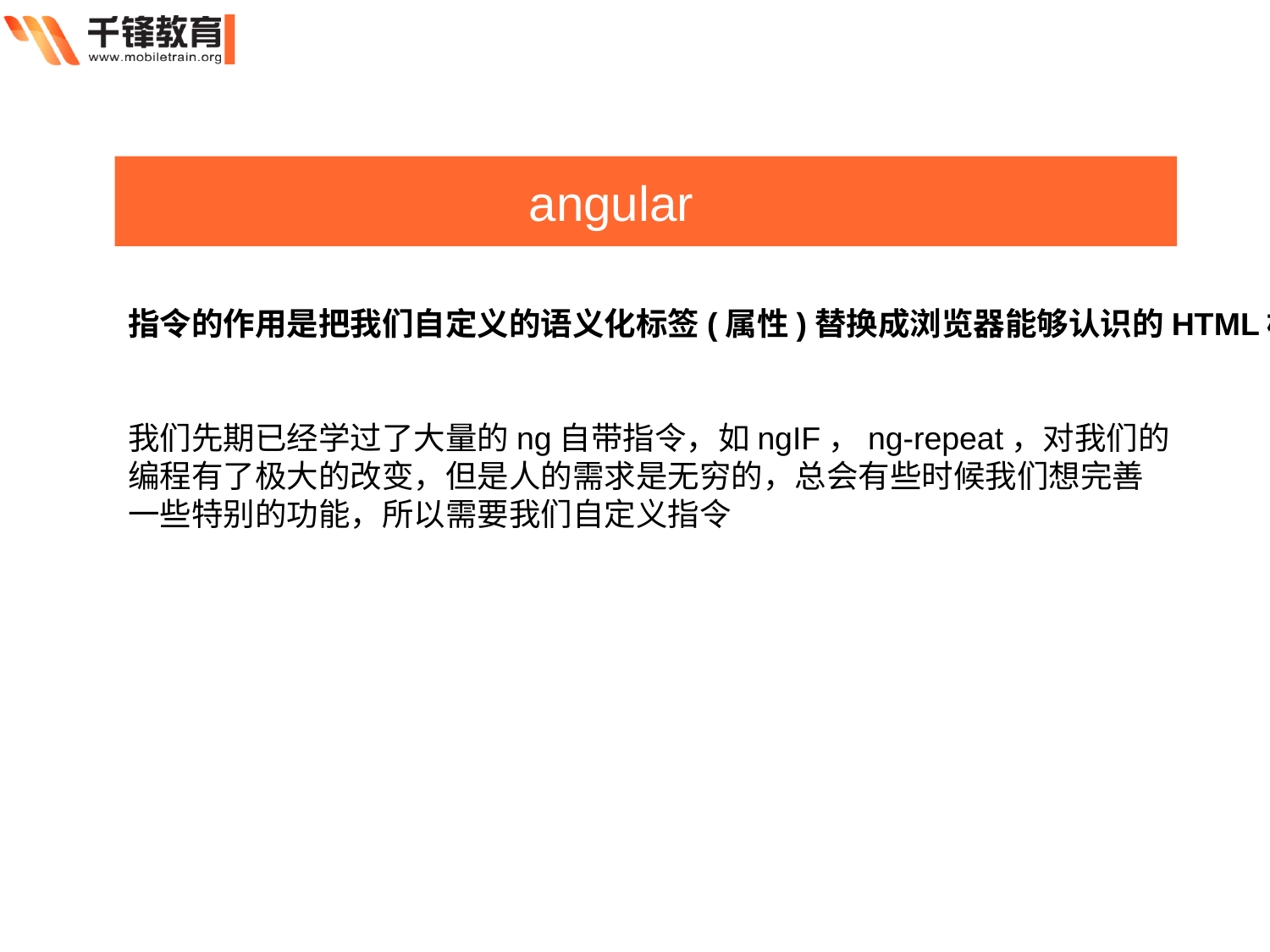

angular
指令的作用是把我们自定义的语义化标签(属性)替换成浏览器能够认识的HTML标

我们先期已经学过了大量的ng自带指令，如ngIF，ng-repeat，对我们的
编程有了极大的改变，但是人的需求是无穷的，总会有些时候我们想完善
一些特别的功能，所以需要我们自定义指令